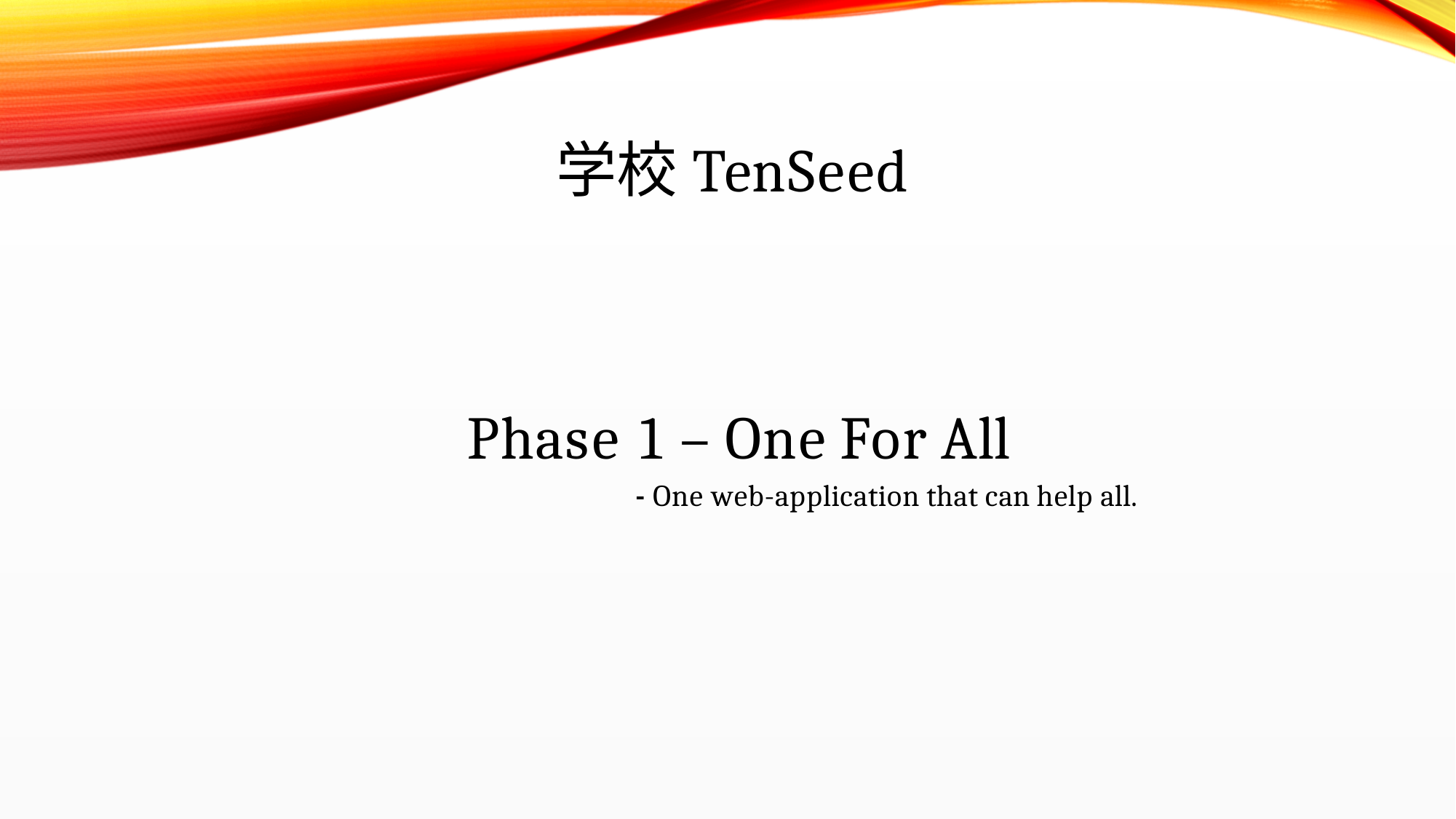

# 学校TenSeed

Phase 1 – One For All
			- One web-application that can help all.